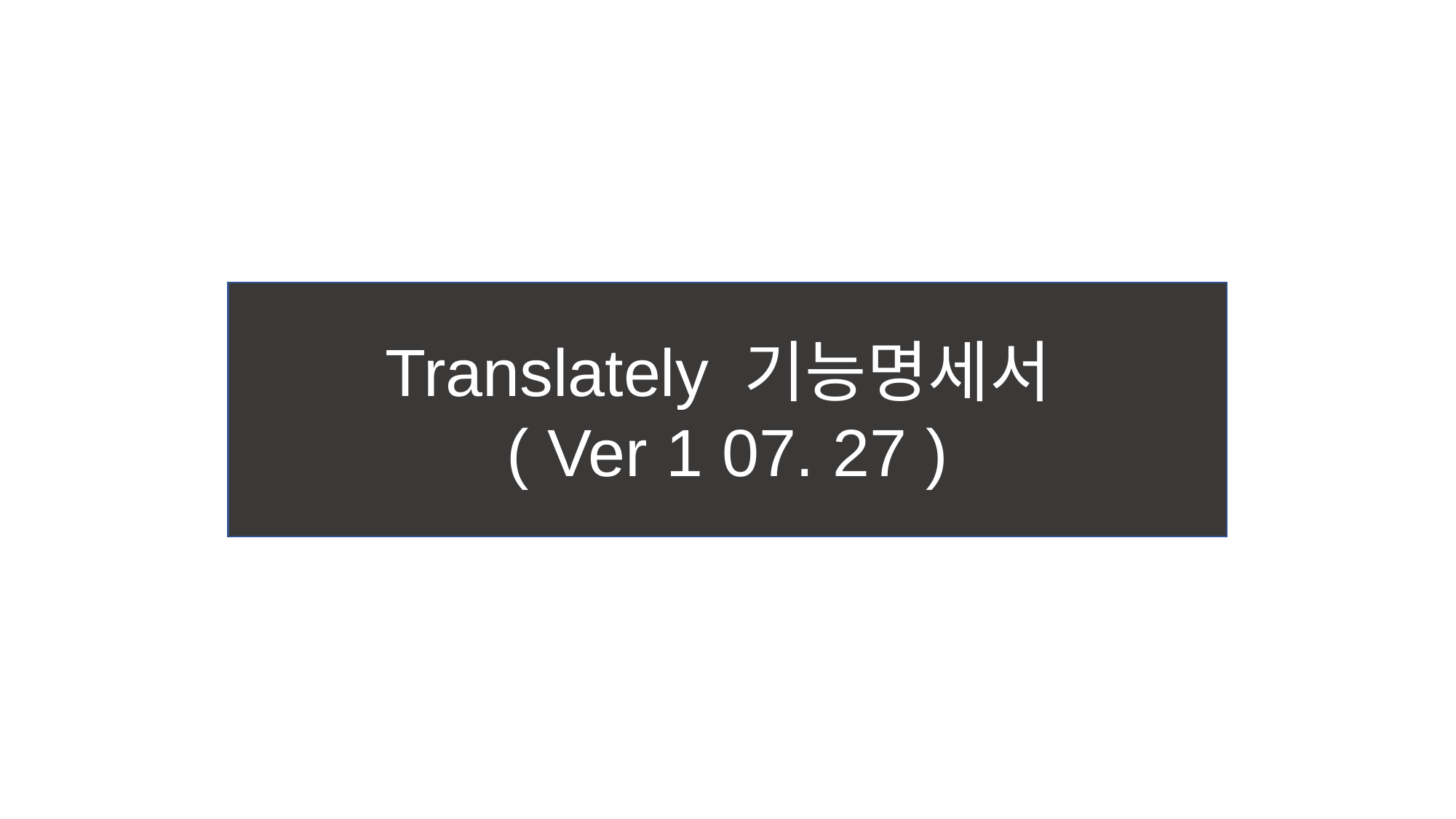

Translately 기능명세서
( Ver 1 07. 27 )